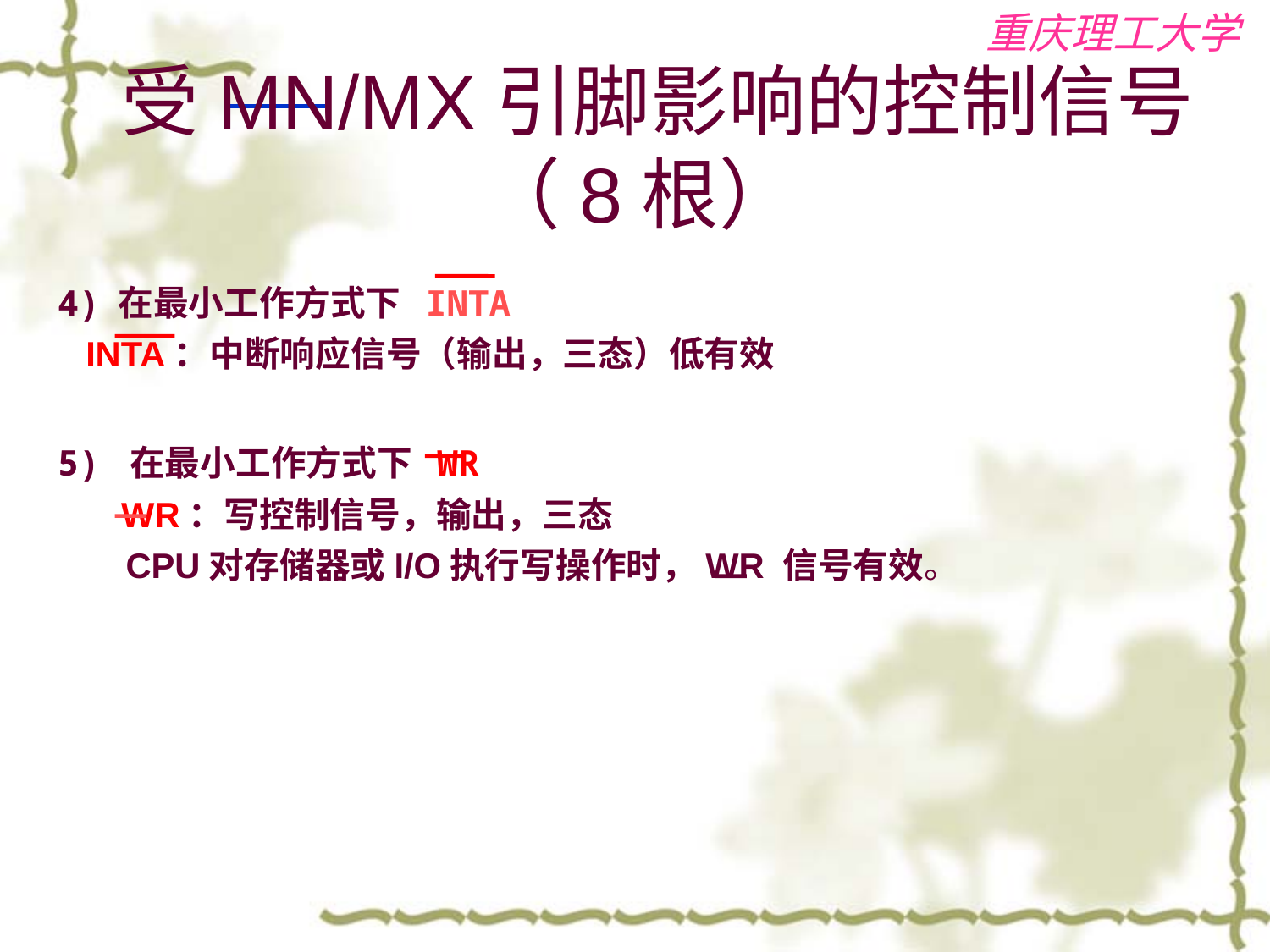

# 受MN/MX引脚影响的控制信号（8根）

4) 在最小工作方式下  INTA
    INTA：中断响应信号（输出，三态）低有效

5) 在最小工作方式下  WR
   WR：写控制信号，输出，三态
       CPU对存储器或I/O执行写操作时，WR 信号有效。